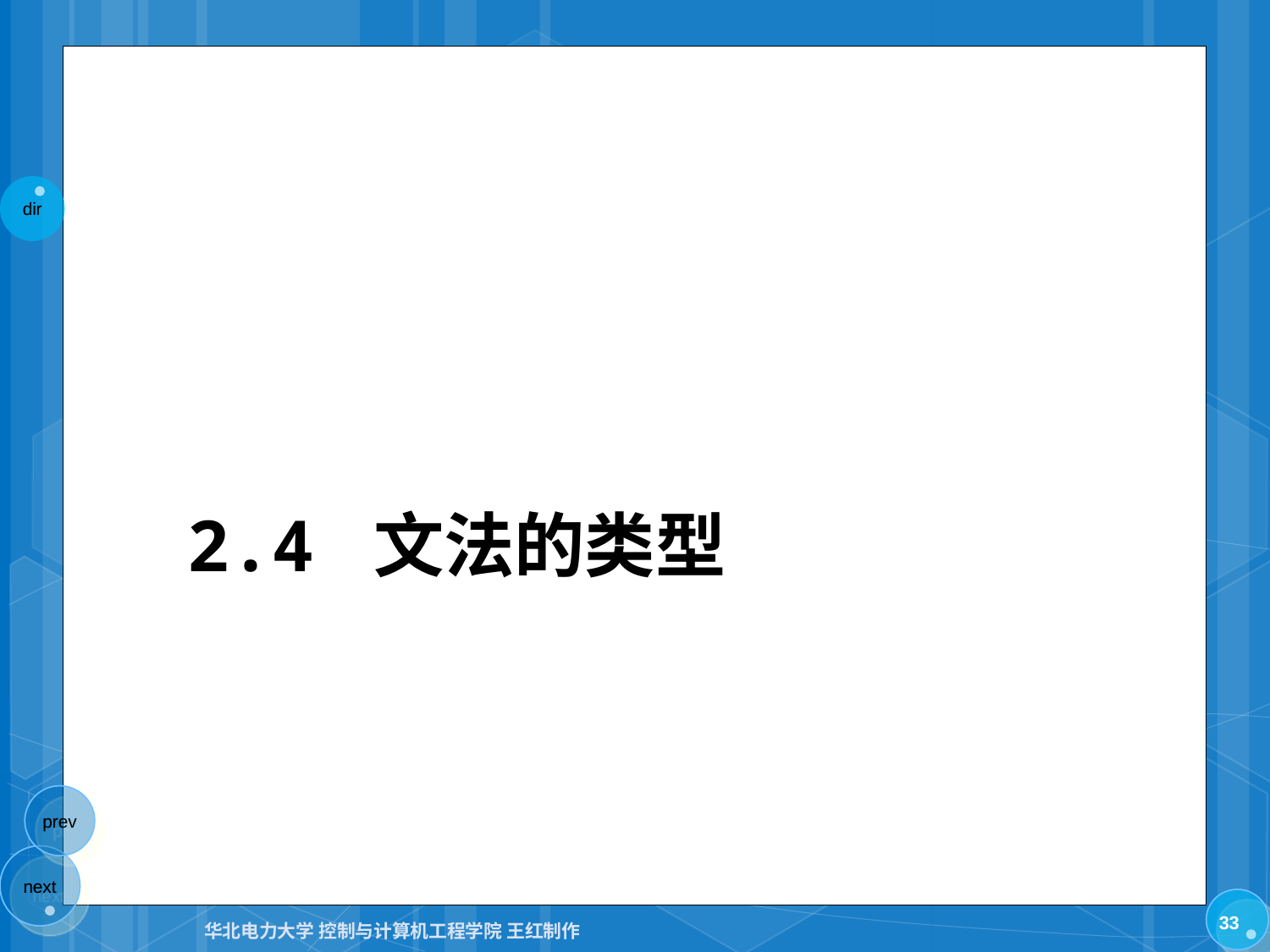

# 2.4 文法的类型

33
华北电力大学 控制与计算机工程学院 王红制作